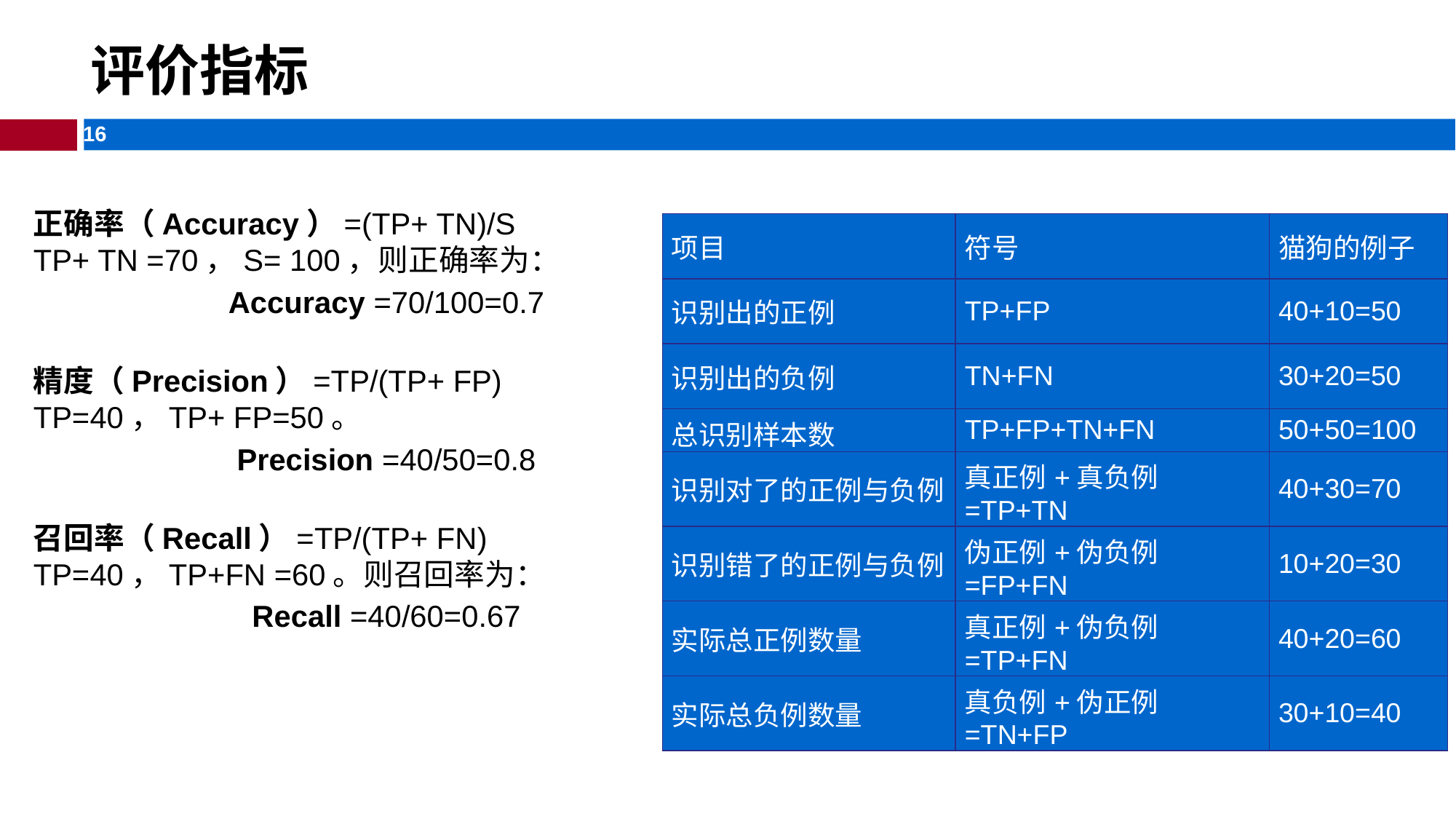

# 评价指标

正确率（Accuracy）=(TP+ TN)/S
TP+ TN =70，S= 100，则正确率为：
Accuracy =70/100=0.7

精度（Precision）=TP/(TP+ FP)
TP=40，TP+ FP=50。
Precision =40/50=0.8

召回率（Recall）=TP/(TP+ FN)
TP=40，TP+FN =60。则召回率为：
Recall =40/60=0.67
| 项目 | 符号 | 猫狗的例子 |
| --- | --- | --- |
| 识别出的正例 | TP+FP | 40+10=50 |
| 识别出的负例 | TN+FN | 30+20=50 |
| 总识别样本数 | TP+FP+TN+FN | 50+50=100 |
| 识别对了的正例与负例 | 真正例+真负例=TP+TN | 40+30=70 |
| 识别错了的正例与负例 | 伪正例+伪负例=FP+FN | 10+20=30 |
| 实际总正例数量 | 真正例+伪负例=TP+FN | 40+20=60 |
| 实际总负例数量 | 真负例+伪正例=TN+FP | 30+10=40 |